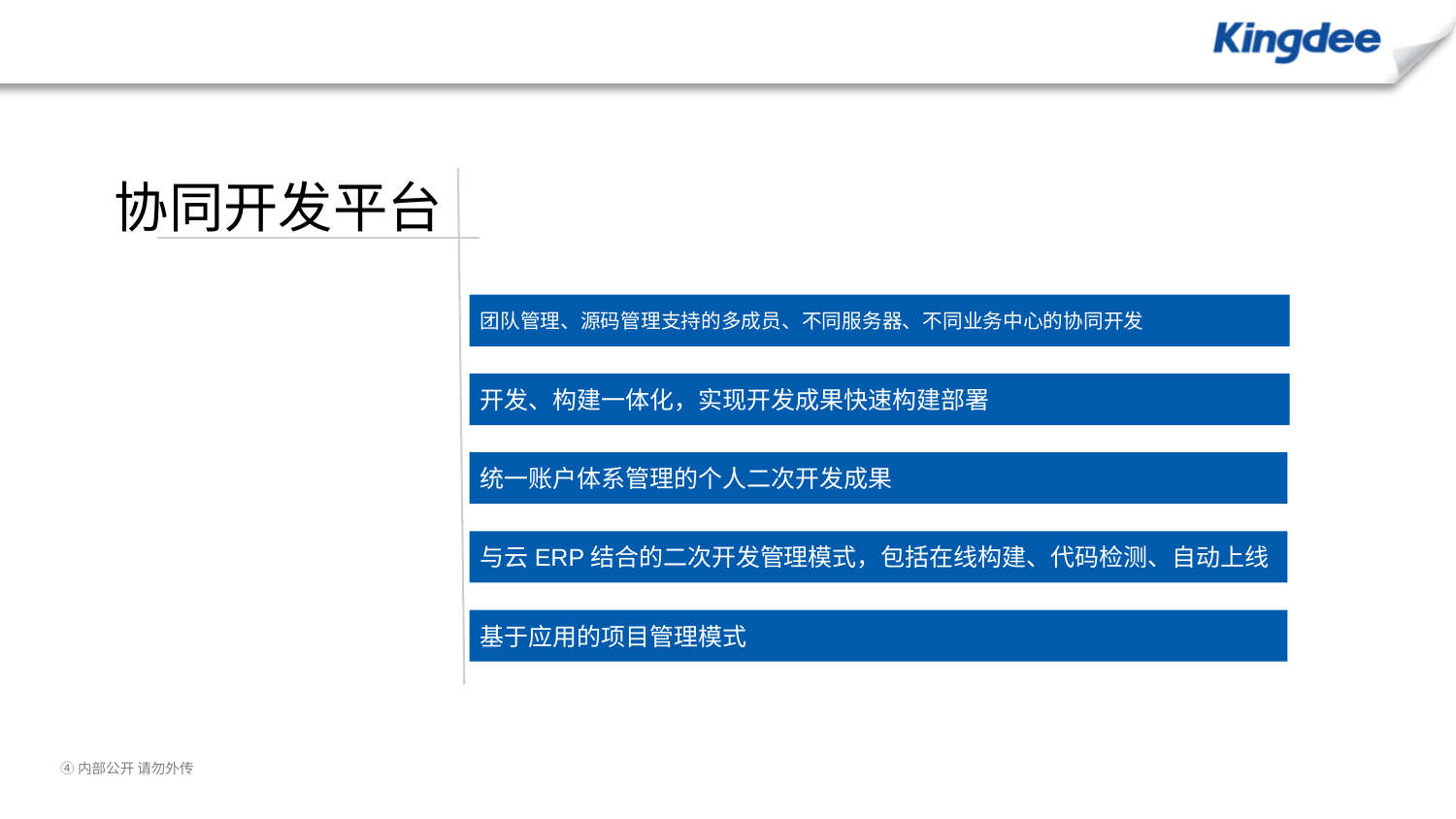

协同开发平台
团队管理、源码管理支持的多成员、不同服务器、不同业务中心的协同开发
开发、构建一体化，实现开发成果快速构建部署
统一账户体系管理的个人二次开发成果
与云ERP结合的二次开发管理模式，包括在线构建、代码检测、自动上线
基于应用的项目管理模式